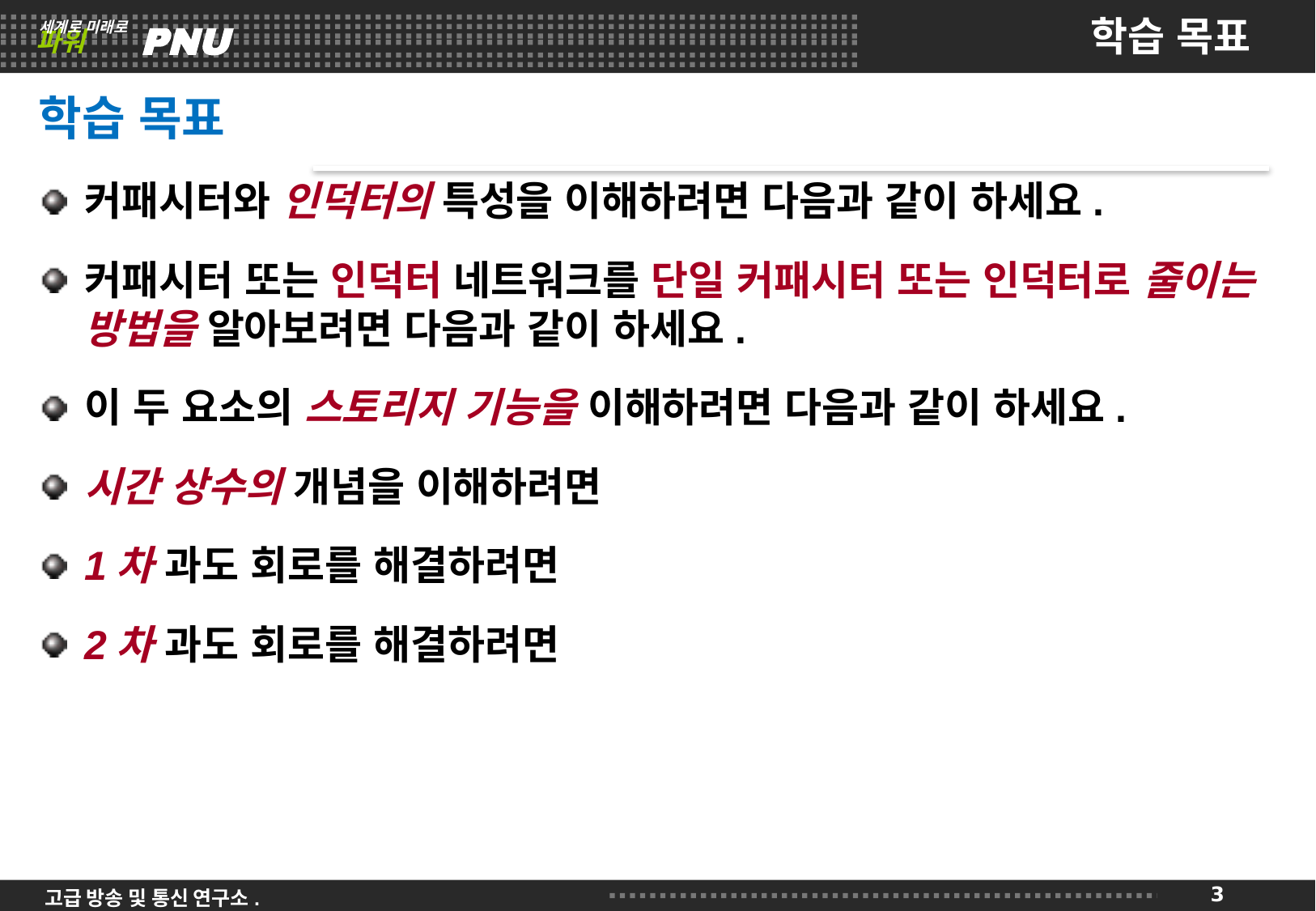

# 학습 목표
학습 목표
커패시터와 인덕터의 특성을 이해하려면 다음과 같이 하세요.
커패시터 또는 인덕터 네트워크를 단일 커패시터 또는 인덕터로 줄이는 방법을 알아보려면 다음과 같이 하세요.
이 두 요소의 스토리지 기능을 이해하려면 다음과 같이 하세요.
시간 상수의 개념을 이해하려면
1차 과도 회로를 해결하려면
2차 과도 회로를 해결하려면